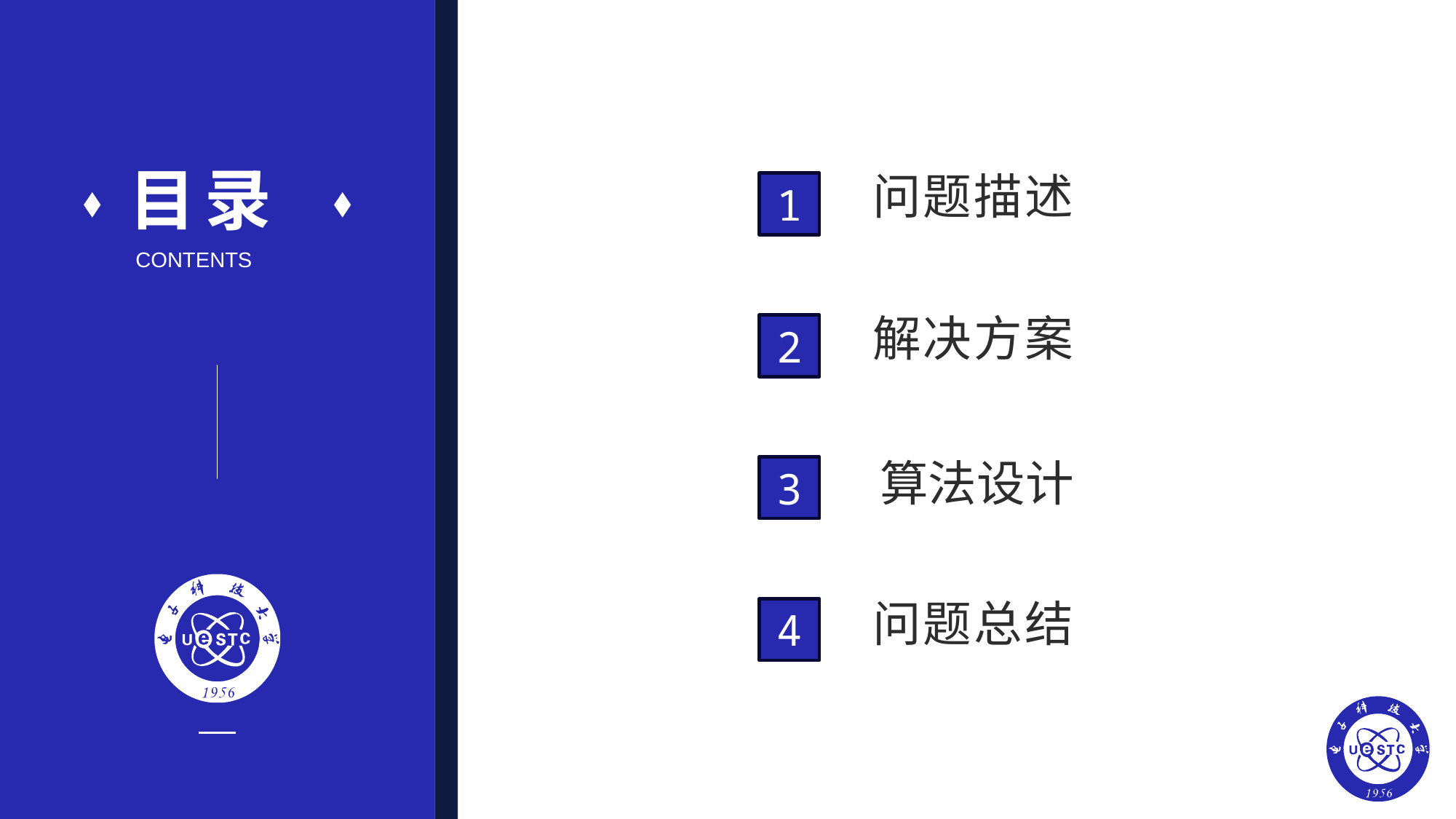

目录
CONTENTS

问题描述
1
解决方案
2
算法设计
3

问题总结
4